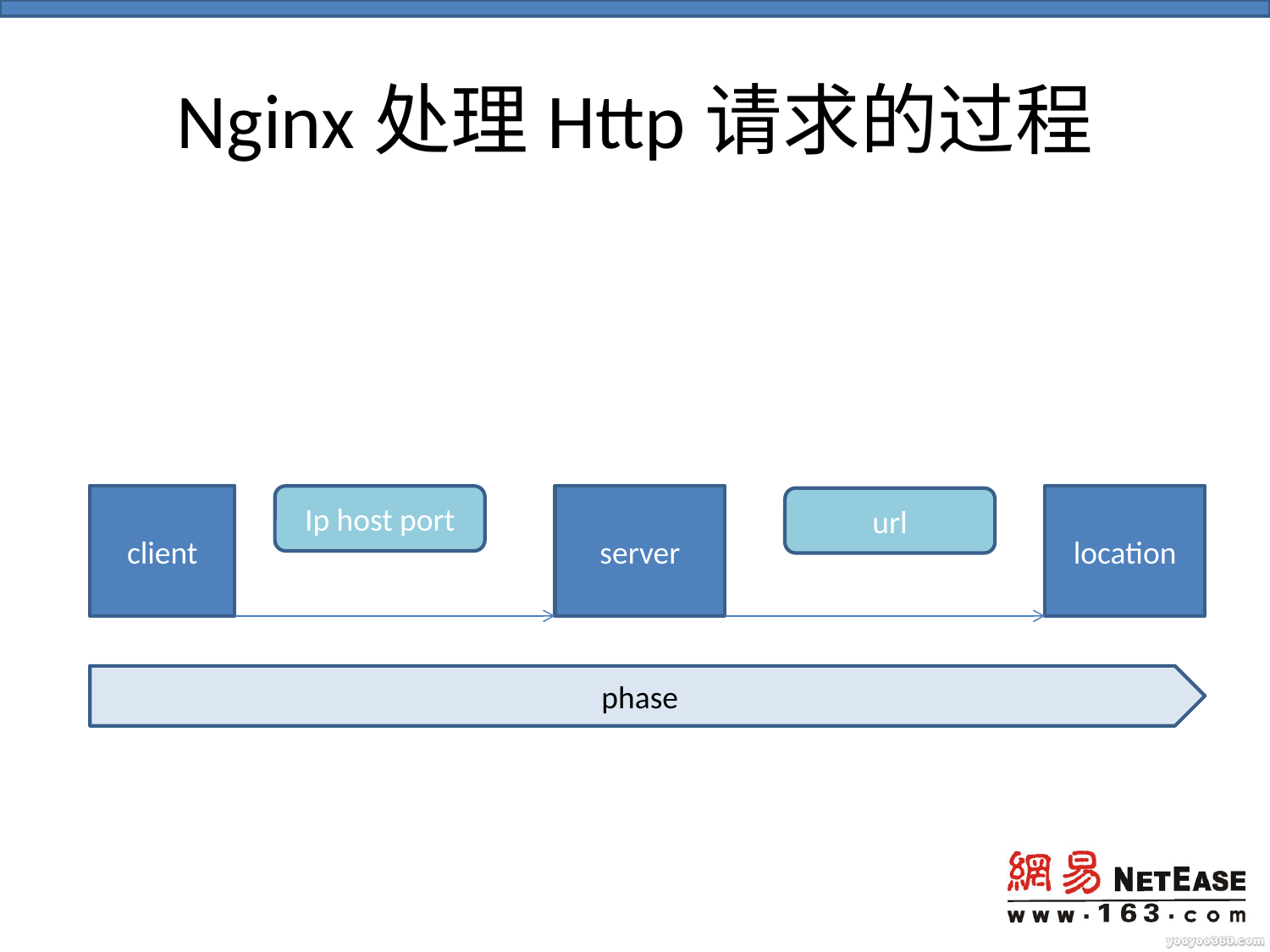

# Nginx处理Http请求的过程
client
Ip host port
server
location
url
phase